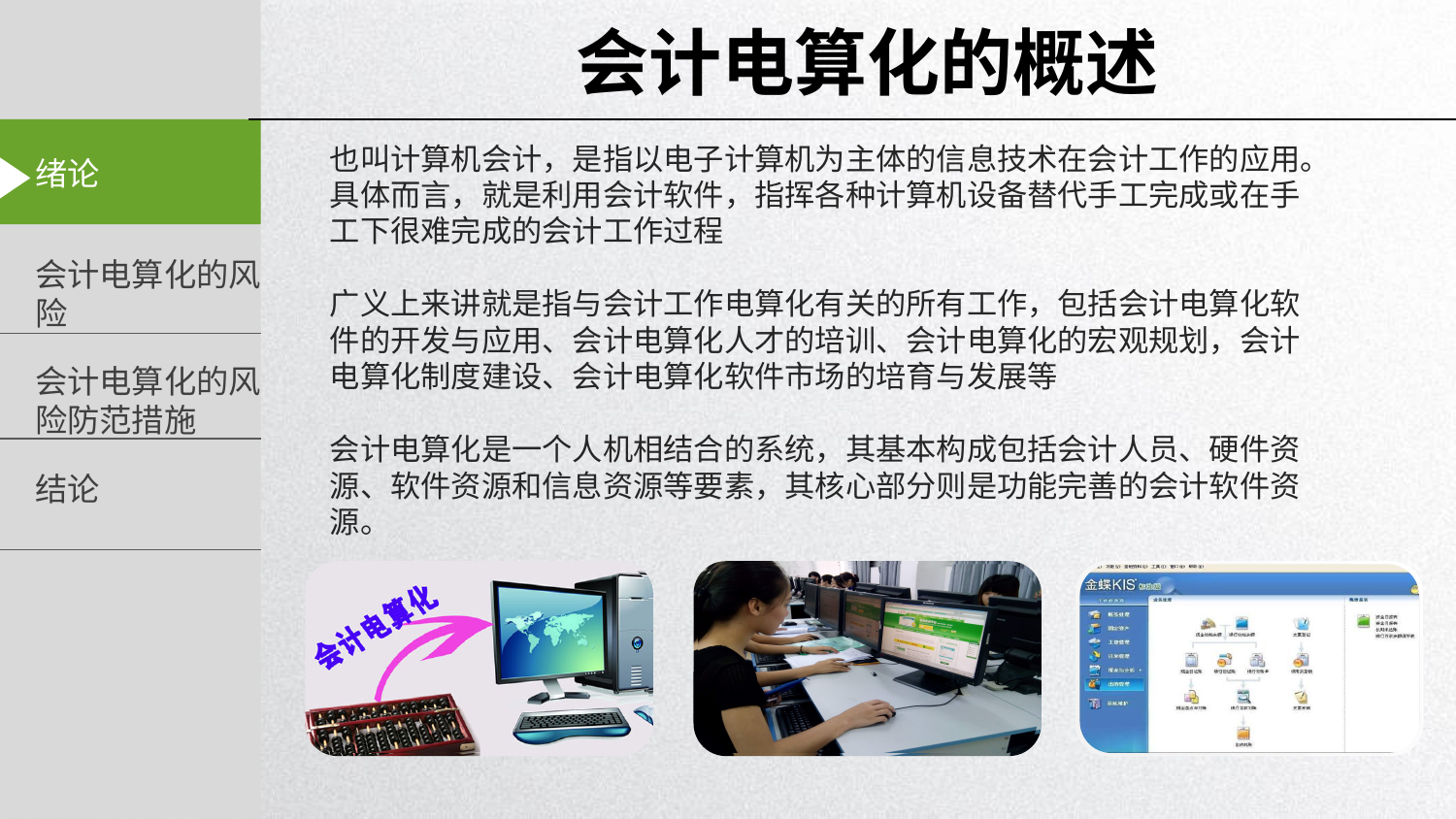

会计电算化的概述
也叫计算机会计，是指以电子计算机为主体的信息技术在会计工作的应用。具体而言，就是利用会计软件，指挥各种计算机设备替代手工完成或在手工下很难完成的会计工作过程

广义上来讲就是指与会计工作电算化有关的所有工作，包括会计电算化软件的开发与应用、会计电算化人才的培训、会计电算化的宏观规划，会计电算化制度建设、会计电算化软件市场的培育与发展等

会计电算化是一个人机相结合的系统，其基本构成包括会计人员、硬件资源、软件资源和信息资源等要素，其核心部分则是功能完善的会计软件资源。